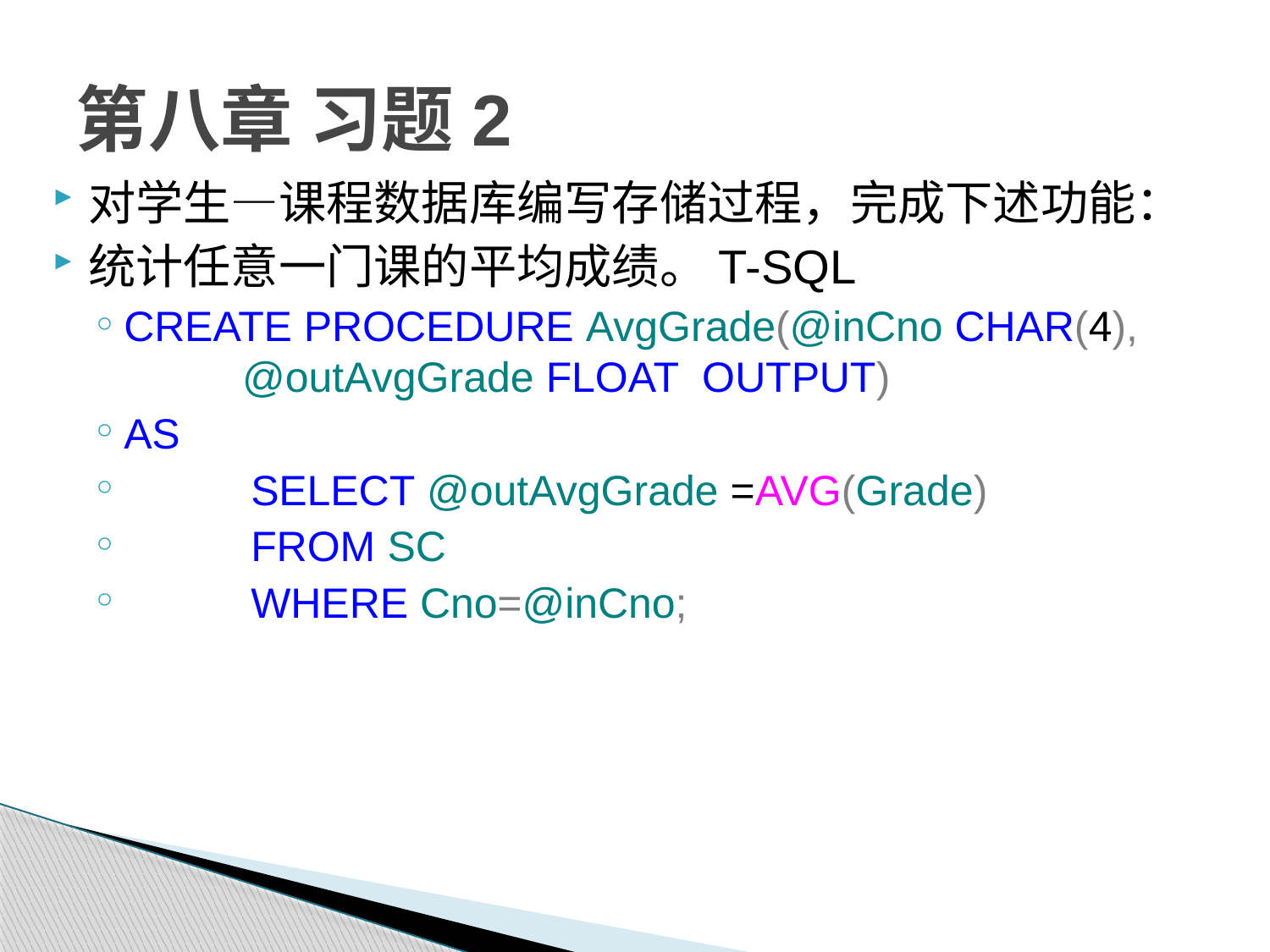

# 第八章 习题2
对学生—课程数据库编写存储过程，完成下述功能：
统计任意一门课的平均成绩。T-SQL
CREATE PROCEDURE AvgGrade(@inCno CHAR(4),            @outAvgGrade FLOAT  OUTPUT)
AS
	SELECT @outAvgGrade =AVG(Grade)
	FROM SC
	WHERE Cno=@inCno;